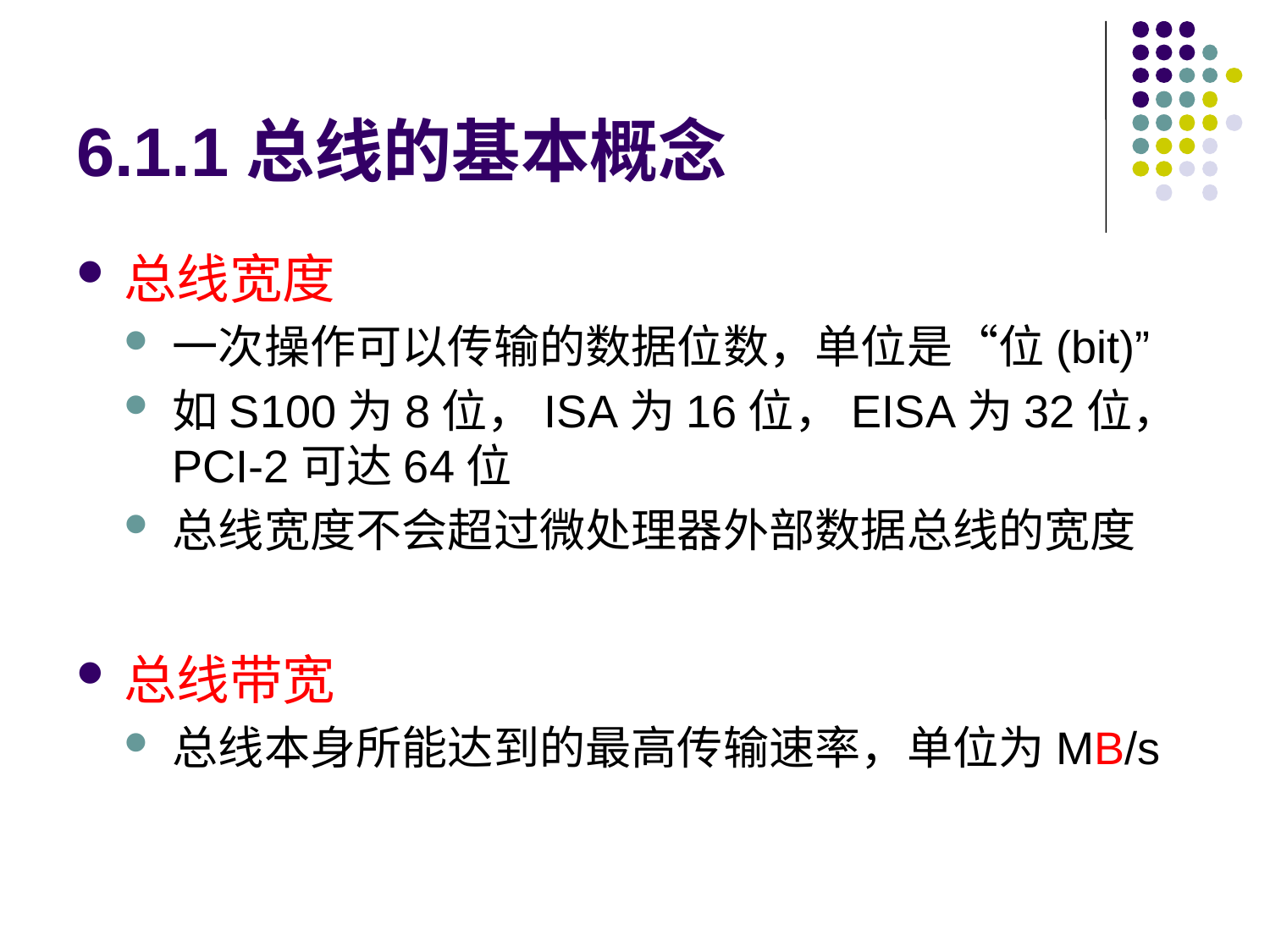

# 6.1.1总线的基本概念
总线宽度
一次操作可以传输的数据位数，单位是“位(bit)”
如S100为8位，ISA为16位，EISA为32位，PCI-2可达64位
总线宽度不会超过微处理器外部数据总线的宽度

总线带宽
总线本身所能达到的最高传输速率，单位为MB/s

14